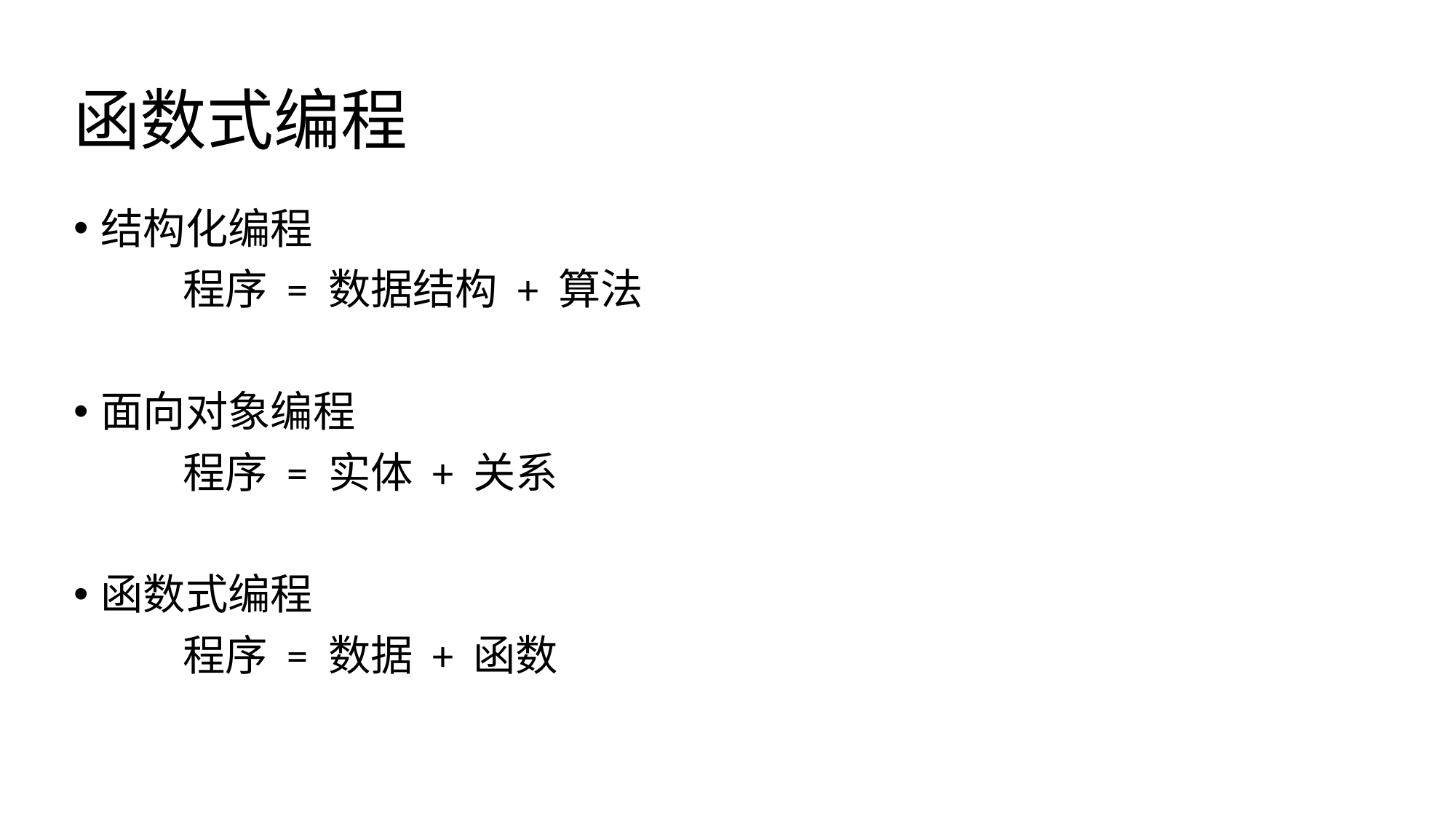

# 函数式编程
结构化编程
	程序 = 数据结构 + 算法

面向对象编程
	程序 = 实体 + 关系

函数式编程
	程序 = 数据 + 函数